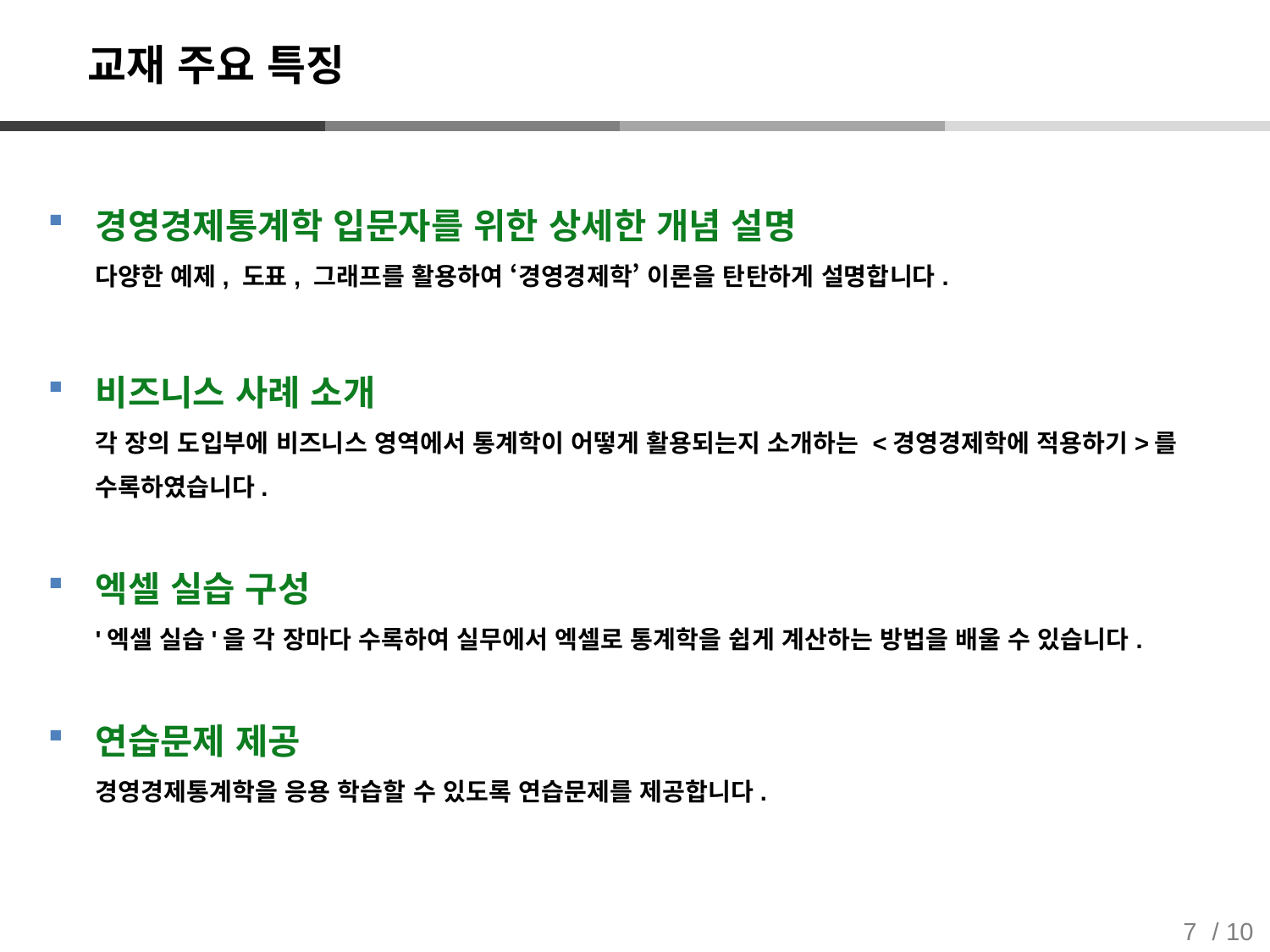

# 교재 주요 특징
경영경제통계학 입문자를 위한 상세한 개념 설명
다양한 예제, 도표, 그래프를 활용하여 ‘경영경제학’ 이론을 탄탄하게 설명합니다.

비즈니스 사례 소개
각 장의 도입부에 비즈니스 영역에서 통계학이 어떻게 활용되는지 소개하는 <경영경제학에 적용하기>를 수록하였습니다.

엑셀 실습 구성
'엑셀 실습'을 각 장마다 수록하여 실무에서 엑셀로 통계학을 쉽게 계산하는 방법을 배울 수 있습니다.

연습문제 제공
경영경제통계학을 응용 학습할 수 있도록 연습문제를 제공합니다.
7
/ 10